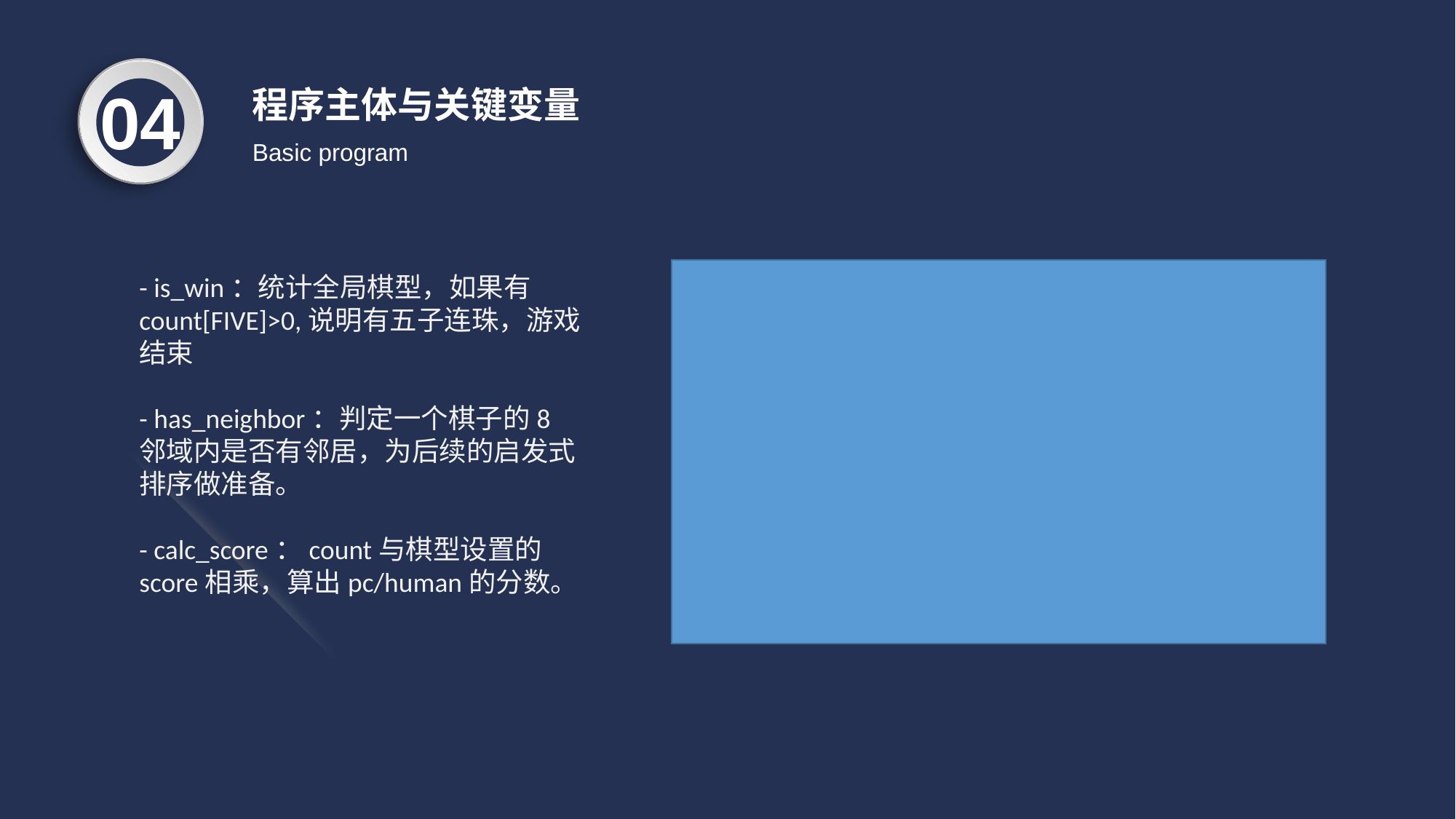

04
程序主体与关键变量
Basic program

- is_win：统计全局棋型，如果有count[FIVE]>0,说明有五子连珠，游戏结束

- has_neighbor：判定一个棋子的8邻域内是否有邻居，为后续的启发式排序做准备。

- calc_score：count与棋型设置的score相乘，算出pc/human的分数。